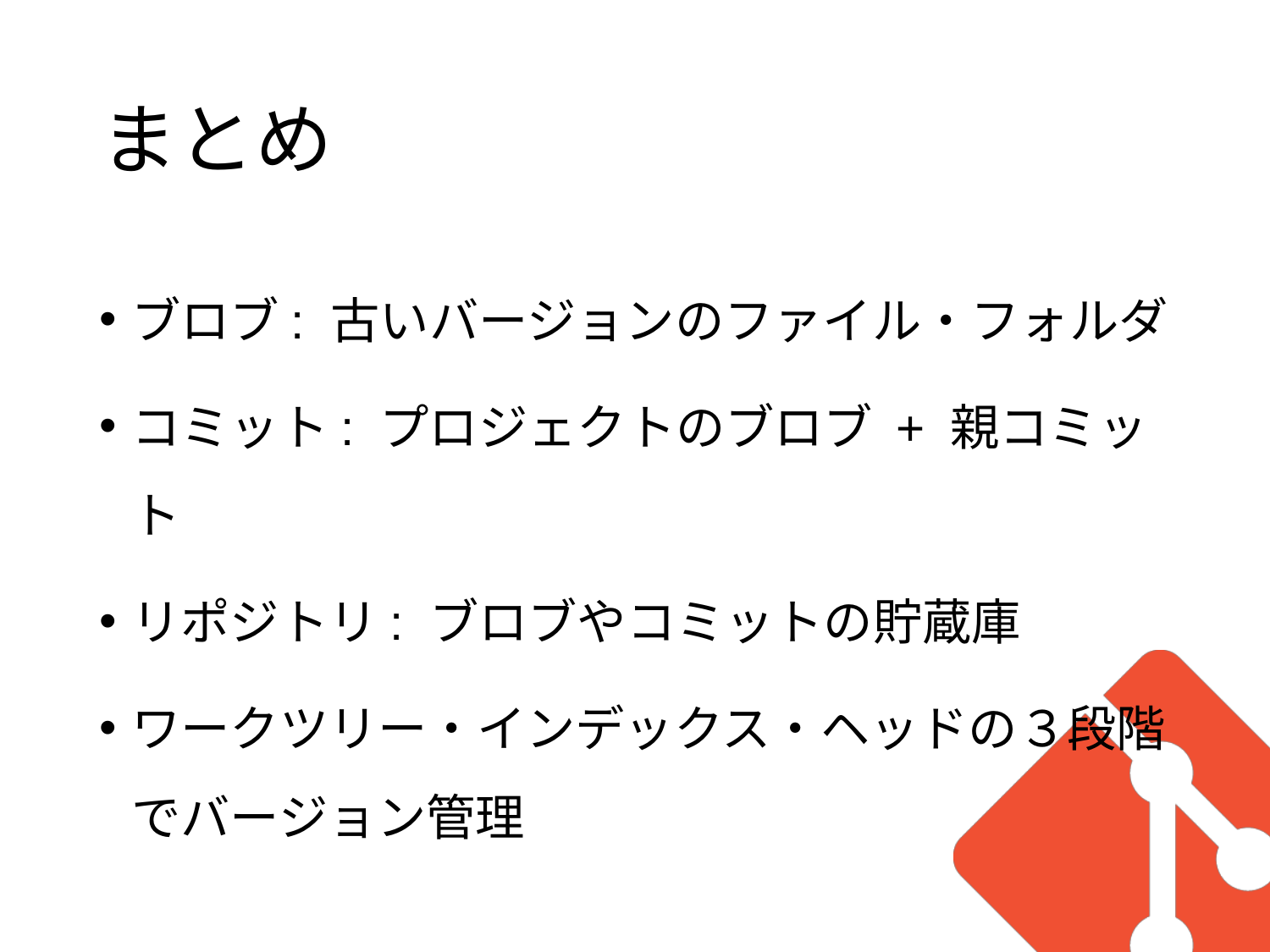

# まとめ
ブロブ: 古いバージョンのファイル・フォルダ
コミット: プロジェクトのブロブ + 親コミット
リポジトリ: ブロブやコミットの貯蔵庫
ワークツリー・インデックス・ヘッドの３段階でバージョン管理